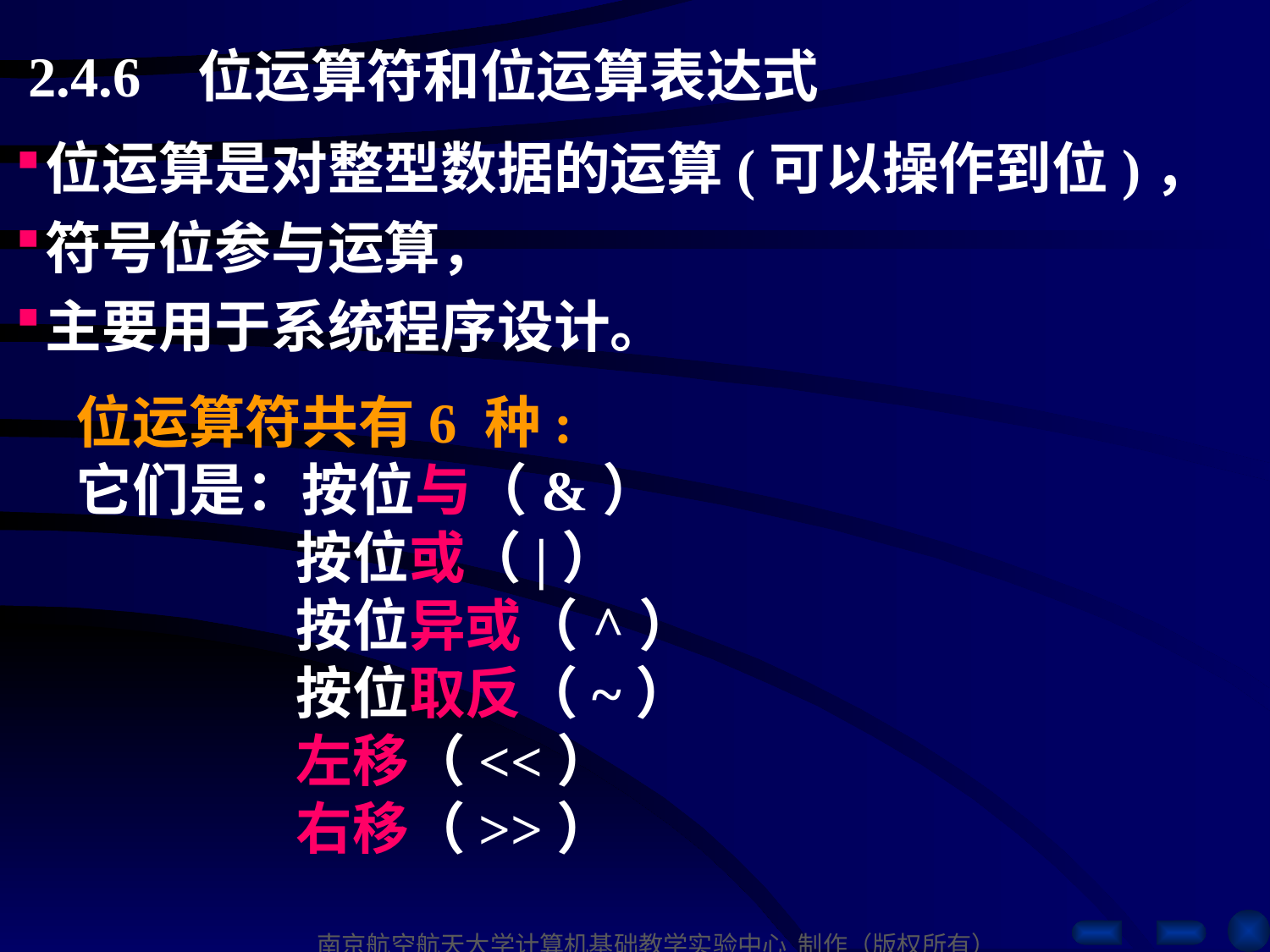

2.4.6   位运算符和位运算表达式
位运算是对整型数据的运算(可以操作到位)，
符号位参与运算，
主要用于系统程序设计。
位运算符共有6 种:
它们是：按位与（&）
                按位或（|）
                按位异或（^）
                按位取反（~）
                左移（<<）
                右移（>>）